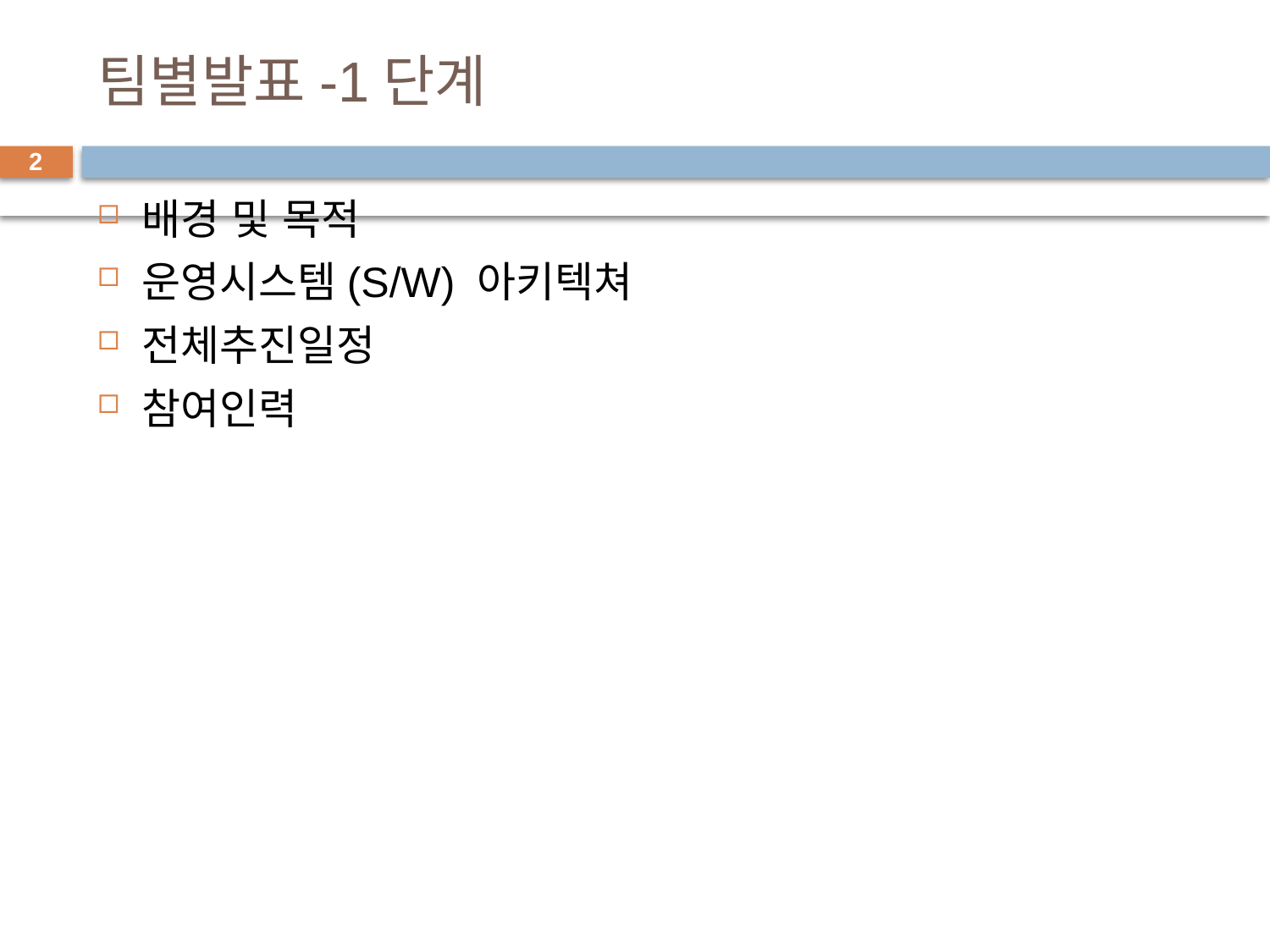

# 팀별발표-1단계
2
배경 및 목적
운영시스템(S/W) 아키텍쳐
전체추진일정
참여인력